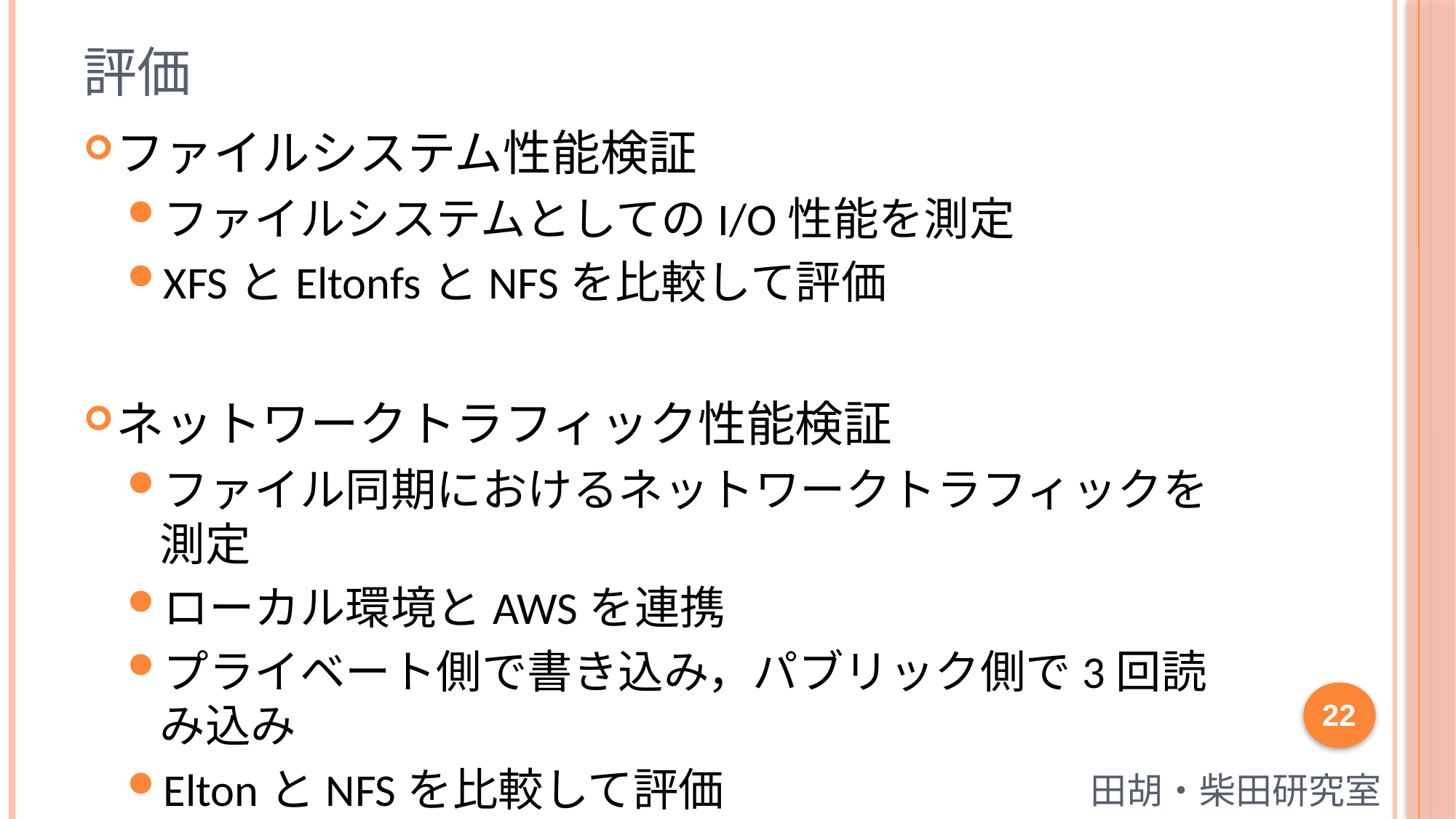

# 評価
ファイルシステム性能検証
ファイルシステムとしてのI/O性能を測定
XFSとEltonfsとNFSを比較して評価

ネットワークトラフィック性能検証
ファイル同期におけるネットワークトラフィックを測定
ローカル環境とAWSを連携
プライベート側で書き込み，パブリック側で3回読み込み
EltonとNFSを比較して評価
22